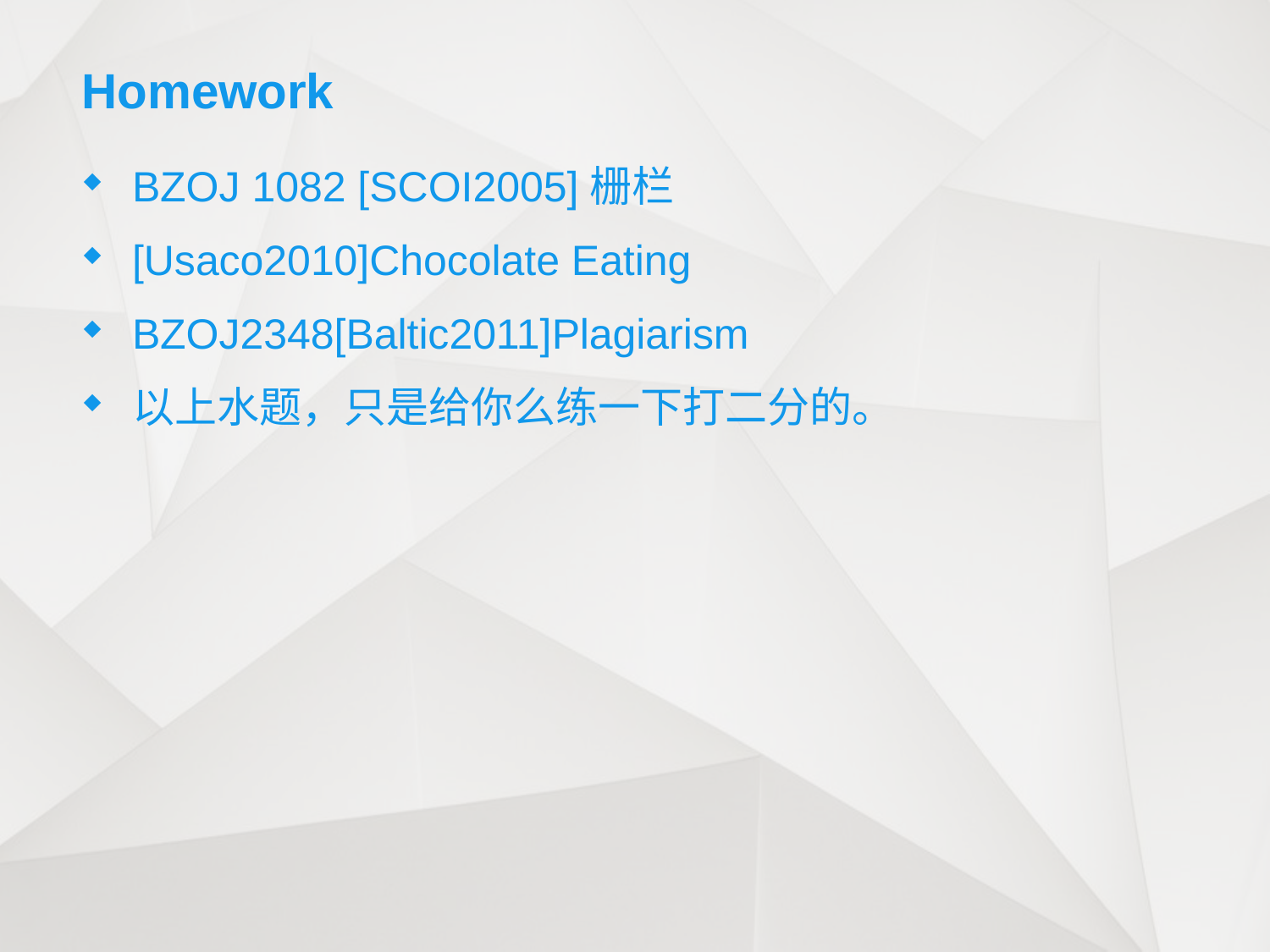

# Homework
BZOJ 1082 [SCOI2005]栅栏
[Usaco2010]Chocolate Eating
BZOJ2348[Baltic2011]Plagiarism
以上水题，只是给你么练一下打二分的。